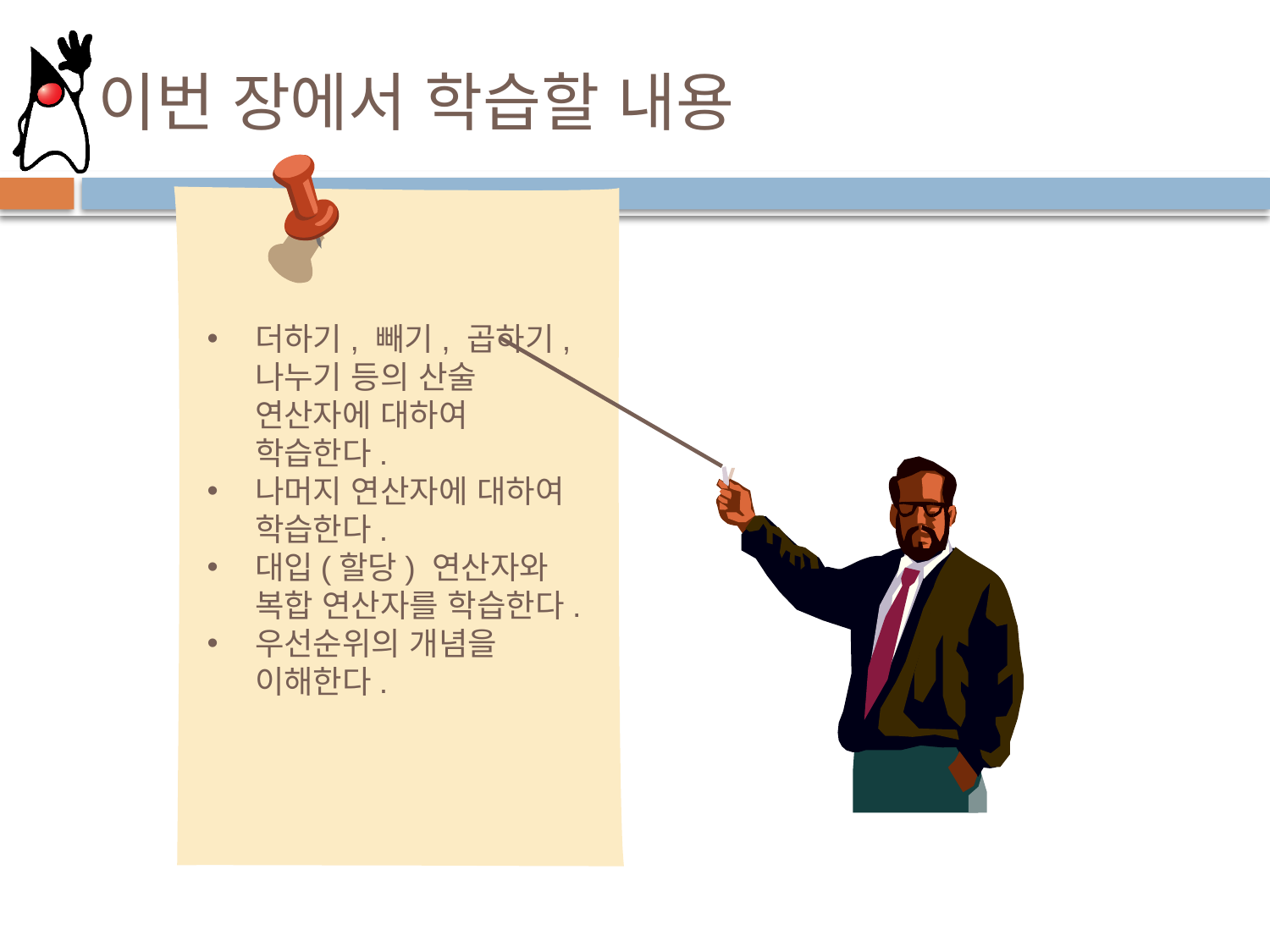

# 이번 장에서 학습할 내용

더하기, 빼기, 곱하기, 나누기 등의 산술 연산자에 대하여 학습한다.
나머지 연산자에 대하여 학습한다.
대입(할당) 연산자와 복합 연산자를 학습한다.
우선순위의 개념을 이해한다.